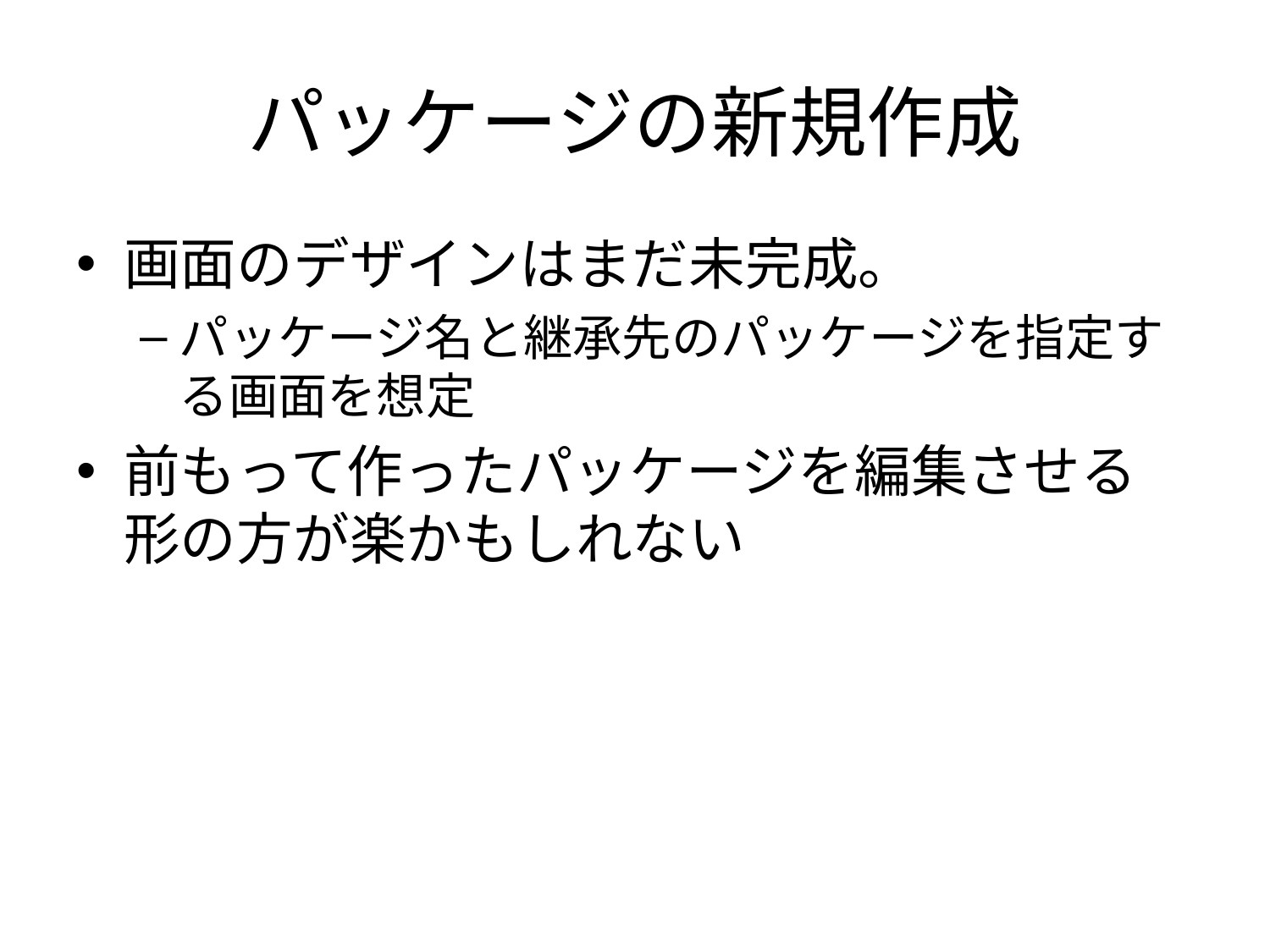

# パッケージの新規作成
画面のデザインはまだ未完成。
パッケージ名と継承先のパッケージを指定する画面を想定
前もって作ったパッケージを編集させる形の方が楽かもしれない